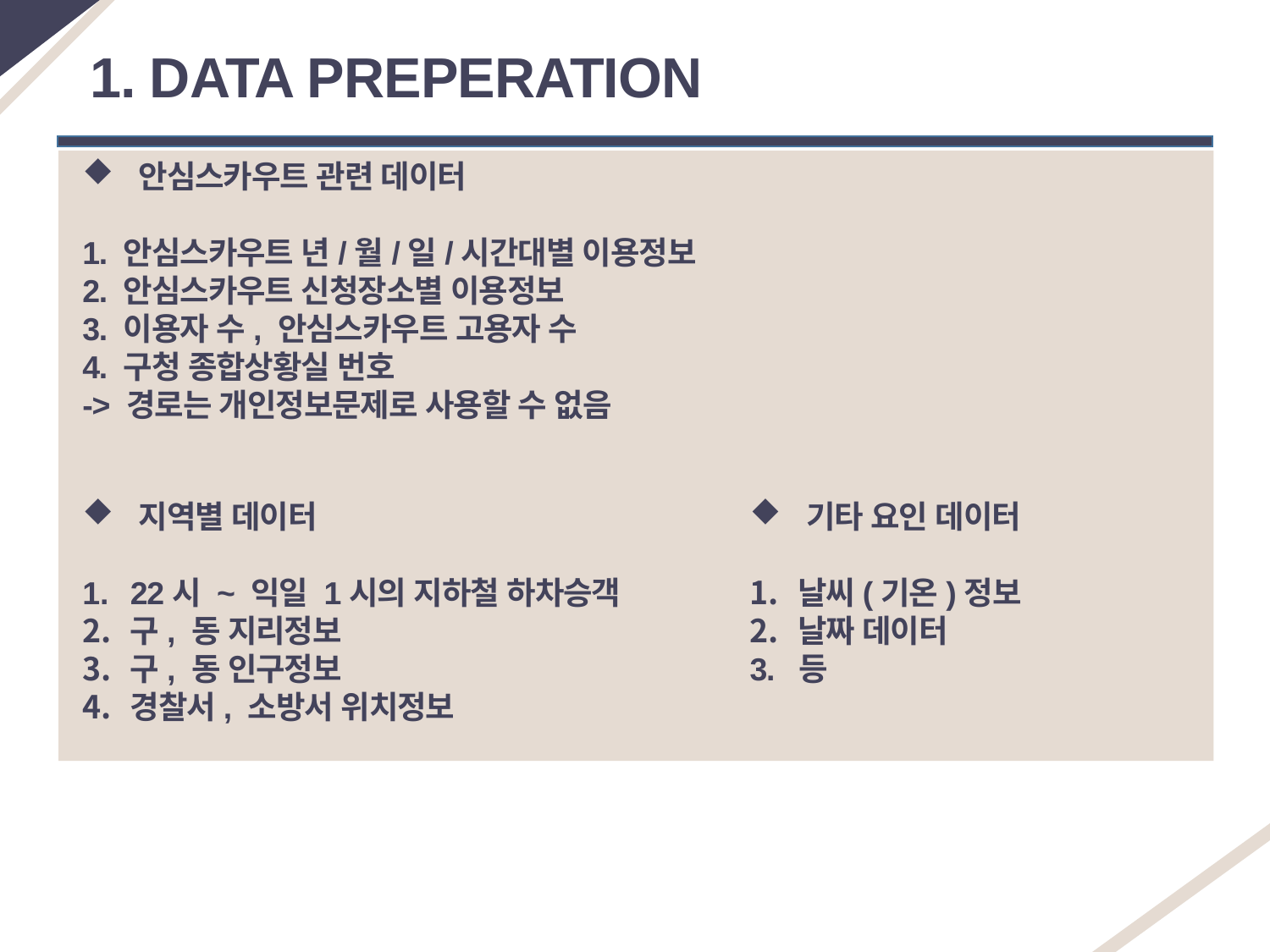

1. DATA PREPERATION

 안심스카우트 관련 데이터

1. 안심스카우트 년/월/일/시간대별 이용정보
2. 안심스카우트 신청장소별 이용정보
3. 이용자 수, 안심스카우트 고용자 수
4. 구청 종합상황실 번호
-> 경로는 개인정보문제로 사용할 수 없음
 지역별 데이터

22시 ~ 익일 1시의 지하철 하차승객
구, 동 지리정보
구, 동 인구정보
경찰서, 소방서 위치정보
 기타 요인 데이터

날씨(기온)정보
날짜 데이터
3.  등